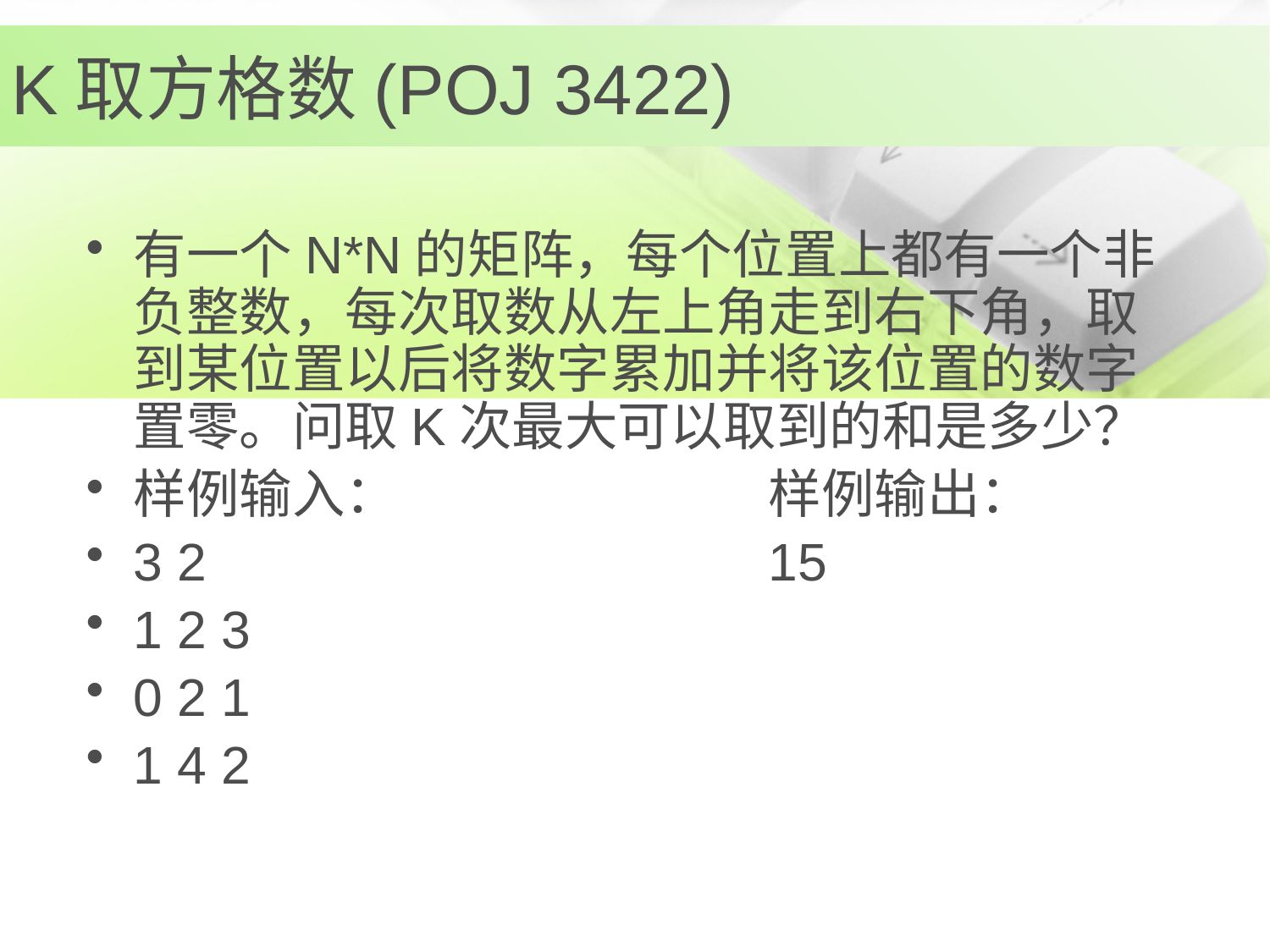

K取方格数(POJ 3422)
有一个N*N的矩阵，每个位置上都有一个非负整数，每次取数从左上角走到右下角，取到某位置以后将数字累加并将该位置的数字置零。问取K次最大可以取到的和是多少？
样例输入：			样例输出：
3 2					15
1 2 3
0 2 1
1 4 2